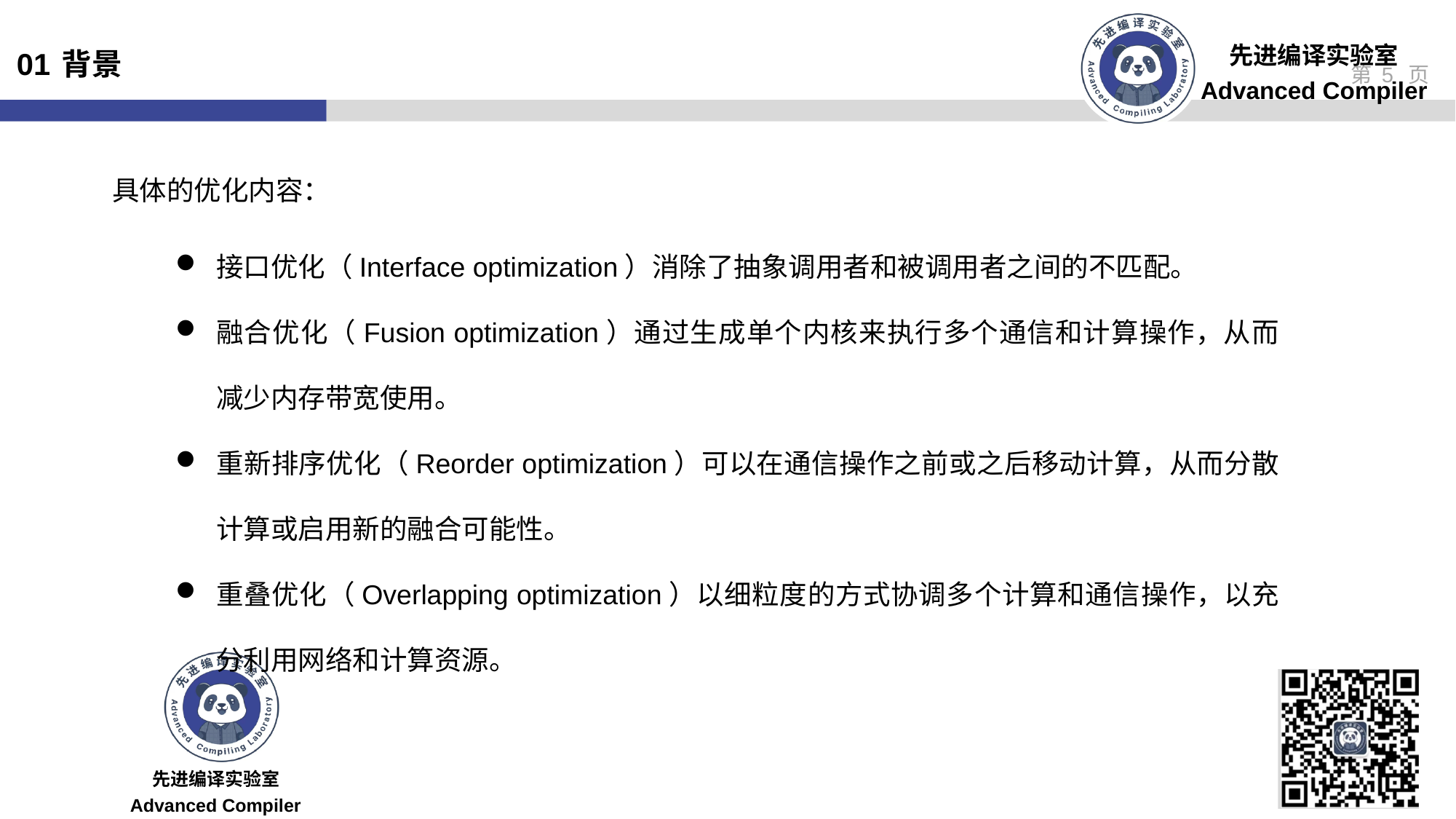

01 背景
具体的优化内容：
接口优化（Interface optimization）消除了抽象调用者和被调用者之间的不匹配。
融合优化（Fusion optimization）通过生成单个内核来执行多个通信和计算操作，从而减少内存带宽使用。
重新排序优化（Reorder optimization）可以在通信操作之前或之后移动计算，从而分散计算或启用新的融合可能性。
重叠优化（Overlapping optimization）以细粒度的方式协调多个计算和通信操作，以充分利用网络和计算资源。